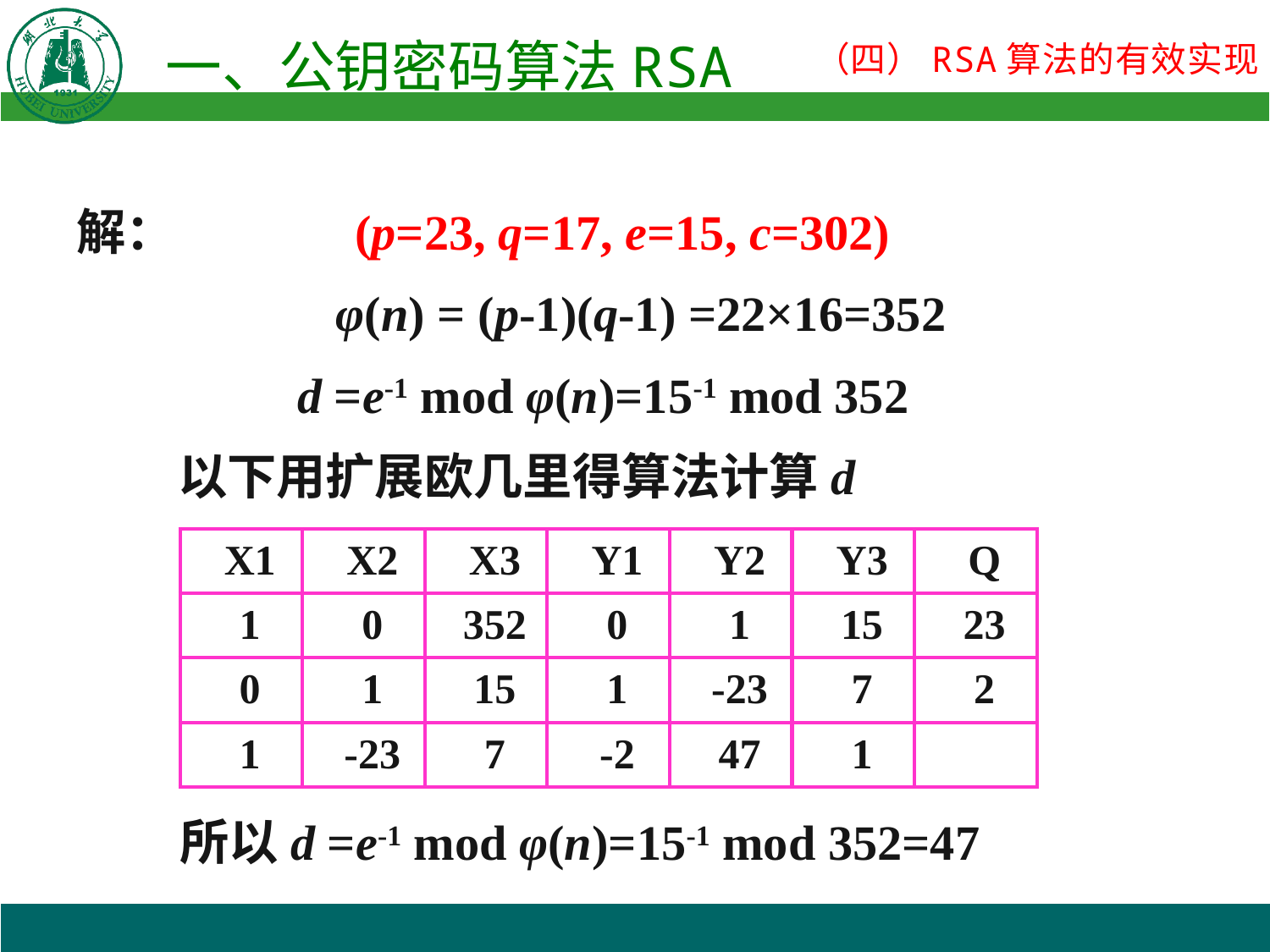

解：               (p=23, q=17, e=15, c=302)
 φ(n) = (p-1)(q-1) =22×16=352
                  d =e-1 mod φ(n)=15-1 mod 352
        以下用扩展欧几里得算法计算d

       所以d =e-1 mod φ(n)=15-1 mod 352=47
| X1 | X2 | X3 | Y1 | Y2 | Y3 | Q |
| --- | --- | --- | --- | --- | --- | --- |
| 1 | 0 | 352 | 0 | 1 | 15 | 23 |
| 0 | 1 | 15 | 1 | -23 | 7 | 2 |
| 1 | -23 | 7 | -2 | 47 | 1 |  |